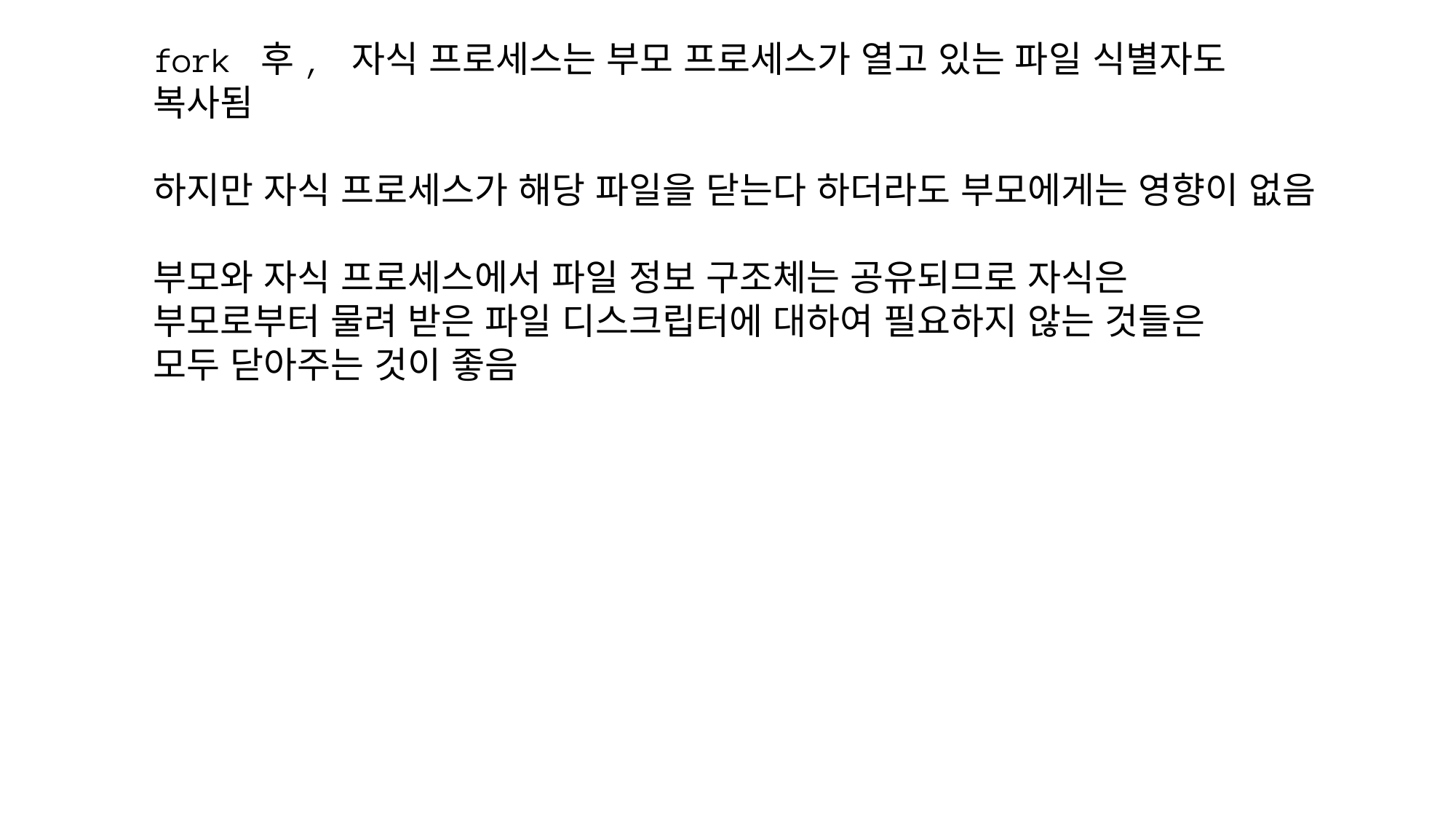

fork 후, 자식 프로세스는 부모 프로세스가 열고 있는 파일 식별자도
복사됨

하지만 자식 프로세스가 해당 파일을 닫는다 하더라도 부모에게는 영향이 없음

부모와 자식 프로세스에서 파일 정보 구조체는 공유되므로 자식은
부모로부터 물려 받은 파일 디스크립터에 대하여 필요하지 않는 것들은
모두 닫아주는 것이 좋음